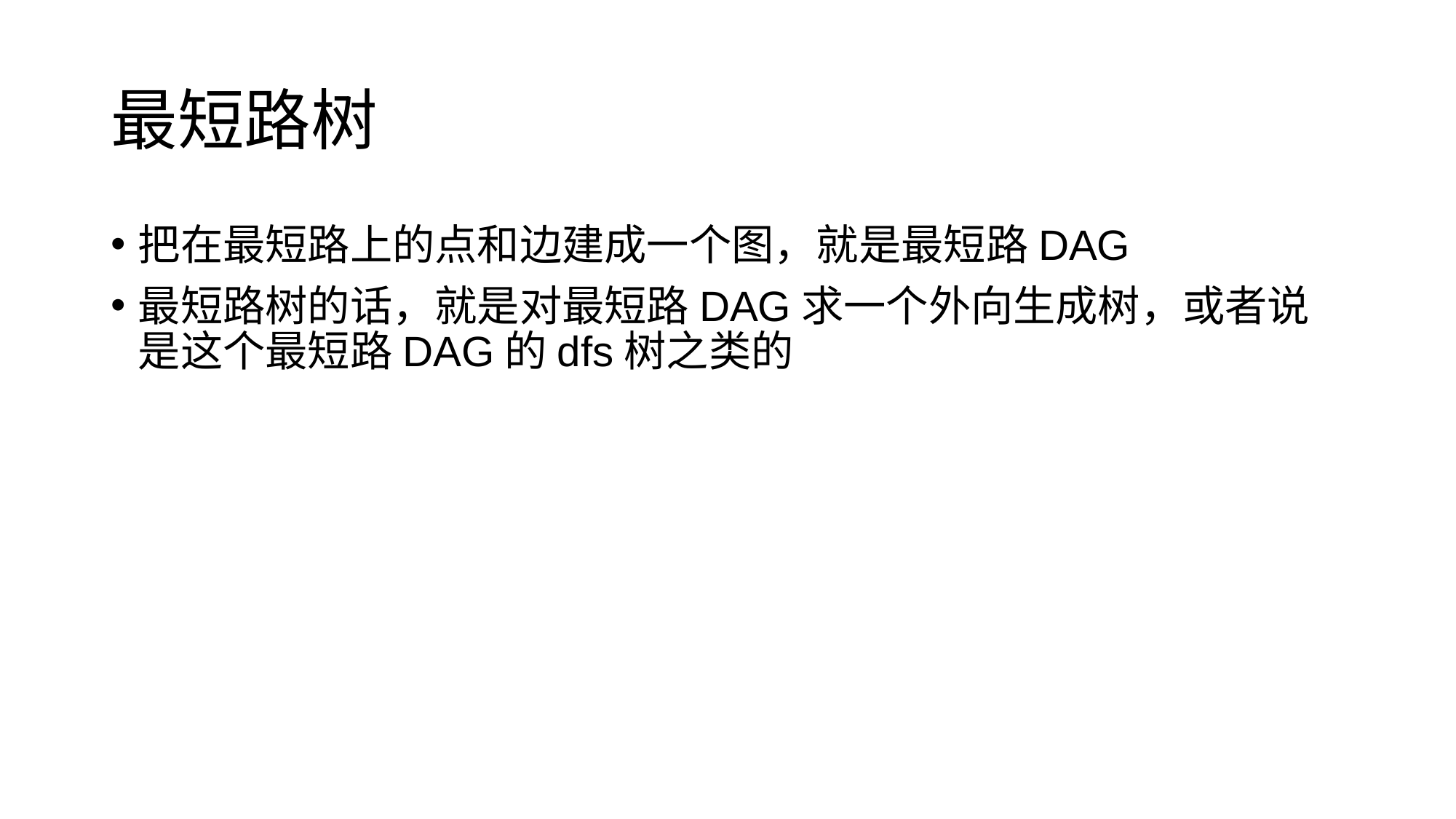

# 最短路树
把在最短路上的点和边建成一个图，就是最短路DAG
最短路树的话，就是对最短路DAG求一个外向生成树，或者说是这个最短路DAG的dfs树之类的